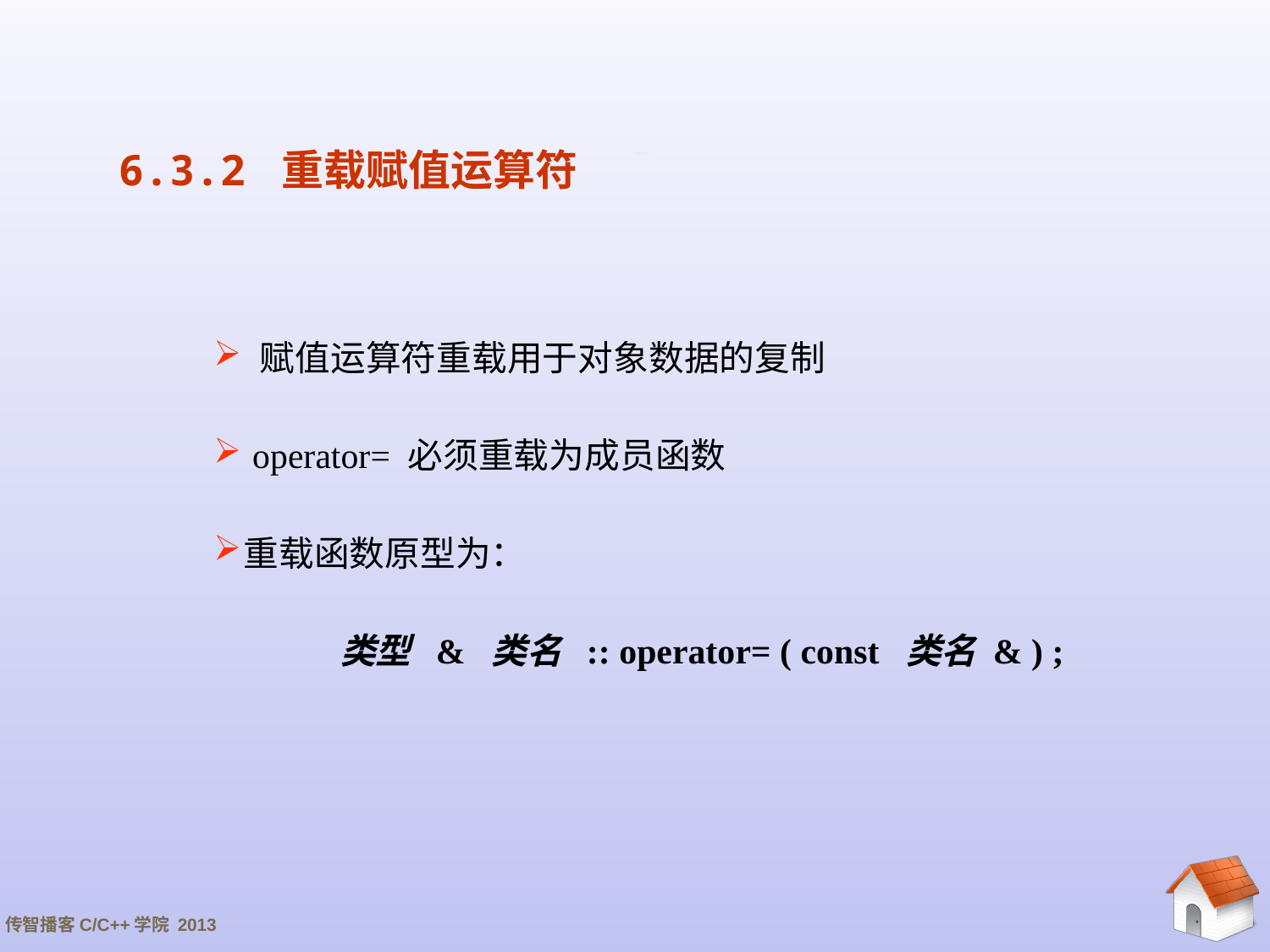

# 6.3.2  重载赋值运算符
6.3.2 重载赋值运算符
 赋值运算符重载用于对象数据的复制
 operator= 必须重载为成员函数
重载函数原型为：
	类型  &  类名  :: operator= ( const  类名 & ) ;